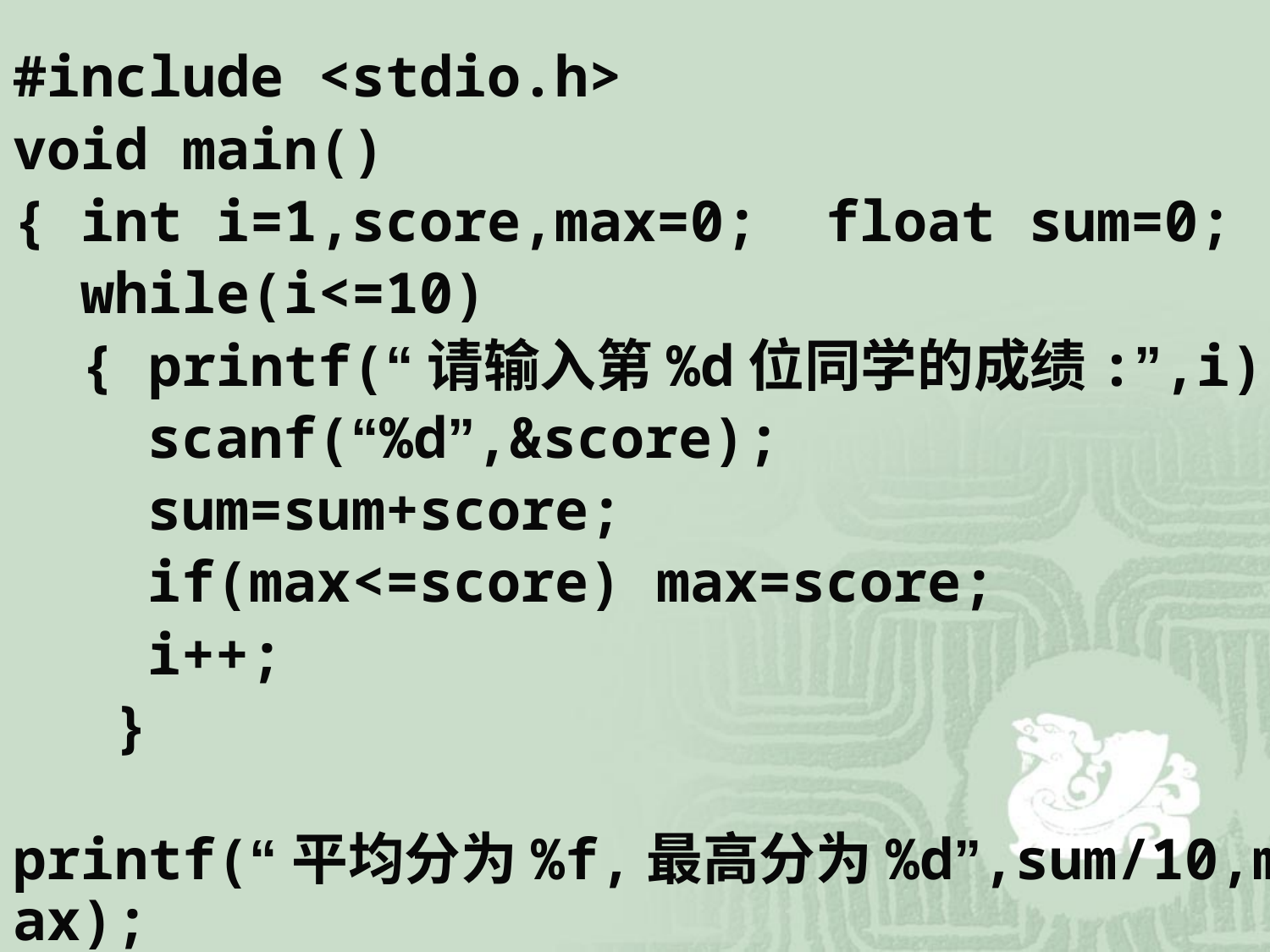

#include <stdio.h>
void main()
{ int i=1,score,max=0;  float sum=0;
  while(i<=10)
  { printf(“请输入第%d位同学的成绩:”,i);
    scanf(“%d”,&score);
    sum=sum+score;
    if(max<=score) max=score;
    i++;
   }
  printf(“平均分为%f,最高分为%d”,sum/10,max);
}